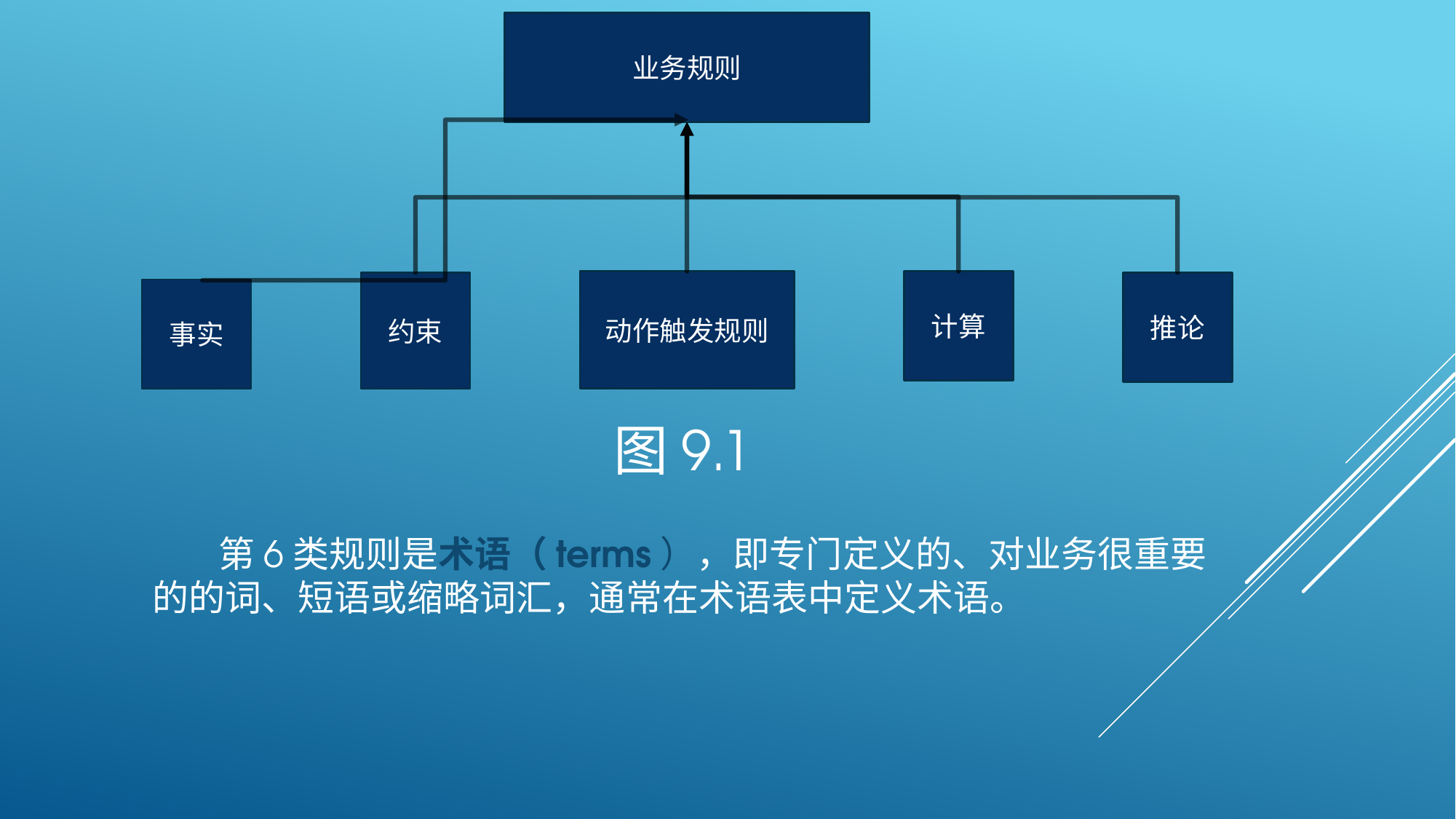

业务规则
动作触发规则
计算
约束
推论
事实
# 图9.1
       第6类规则是术语（terms），即专门定义的、对业务很重要的的词、短语或缩略词汇，通常在术语表中定义术语。